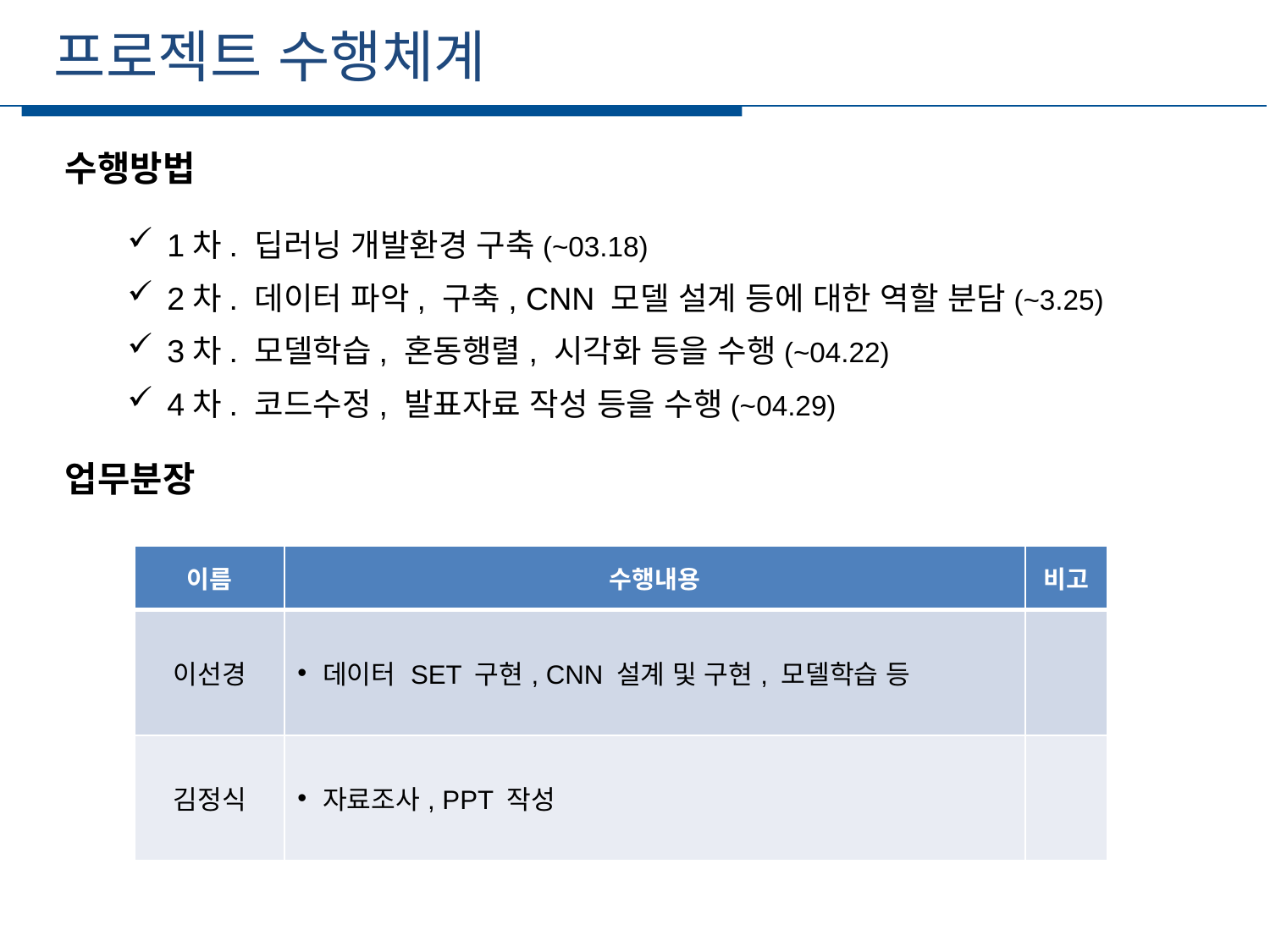

프로젝트 수행체계
세부일정

수행방법
1차. 딥러닝 개발환경 구축(~03.18)
2차. 데이터 파악, 구축, CNN 모델 설계 등에 대한 역할 분담(~3.25)
3차. 모델학습, 혼동행렬, 시각화 등을 수행(~04.22)
4차. 코드수정, 발표자료 작성 등을 수행(~04.29)
업무분장
| 이름 | 수행내용 | 비고 |
| --- | --- | --- |
| 이선경 | 데이터 SET 구현, CNN 설계 및 구현, 모델학습 등 |  |
| 김정식 | 자료조사, PPT 작성 |  |